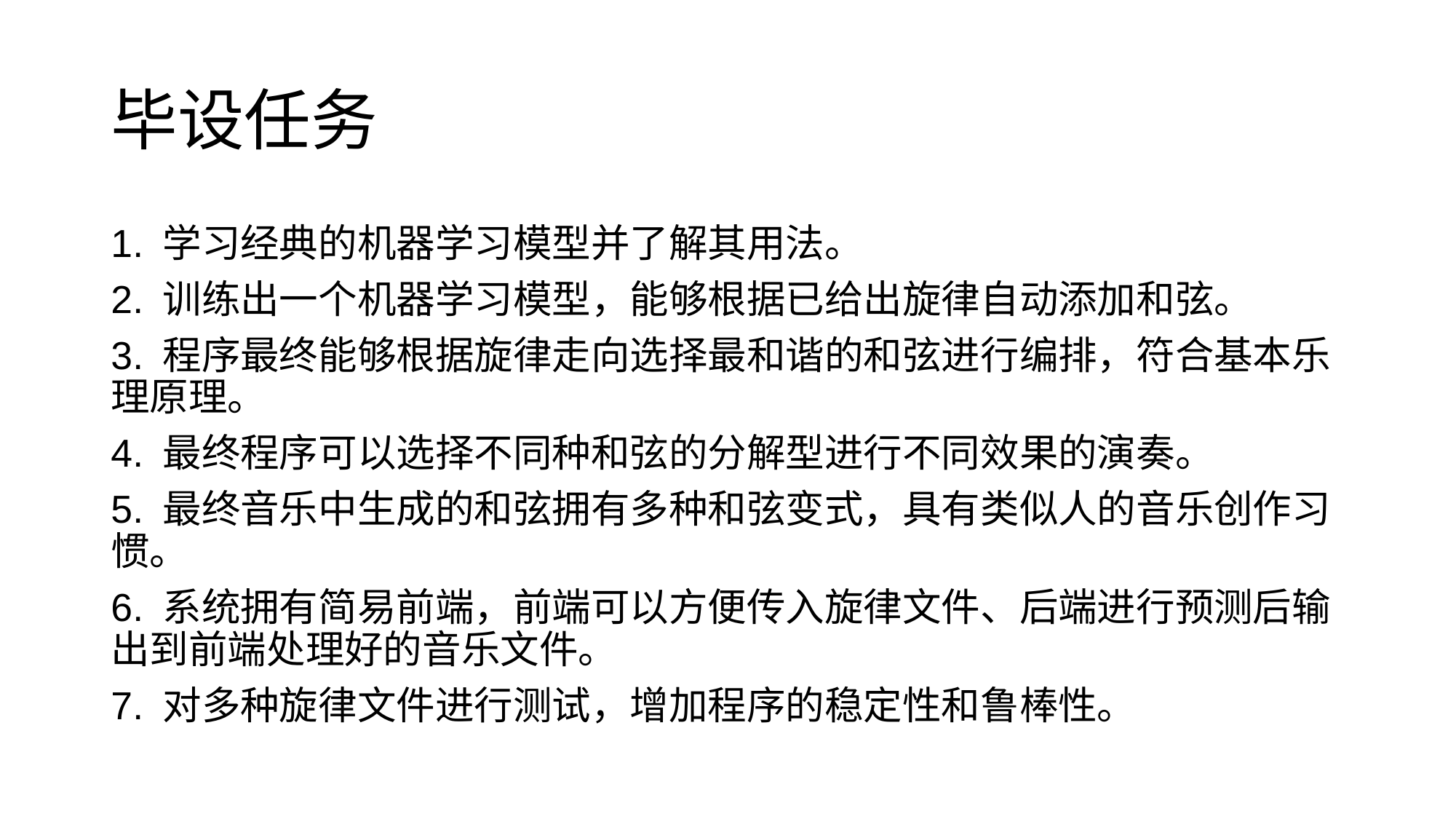

# 毕设任务
1. 学习经典的机器学习模型并了解其用法。
2. 训练出一个机器学习模型，能够根据已给出旋律自动添加和弦。
3. 程序最终能够根据旋律走向选择最和谐的和弦进行编排，符合基本乐理原理。
4. 最终程序可以选择不同种和弦的分解型进行不同效果的演奏。
5. 最终音乐中生成的和弦拥有多种和弦变式，具有类似人的音乐创作习惯。
6. 系统拥有简易前端，前端可以方便传入旋律文件、后端进行预测后输出到前端处理好的音乐文件。
7. 对多种旋律文件进行测试，增加程序的稳定性和鲁棒性。